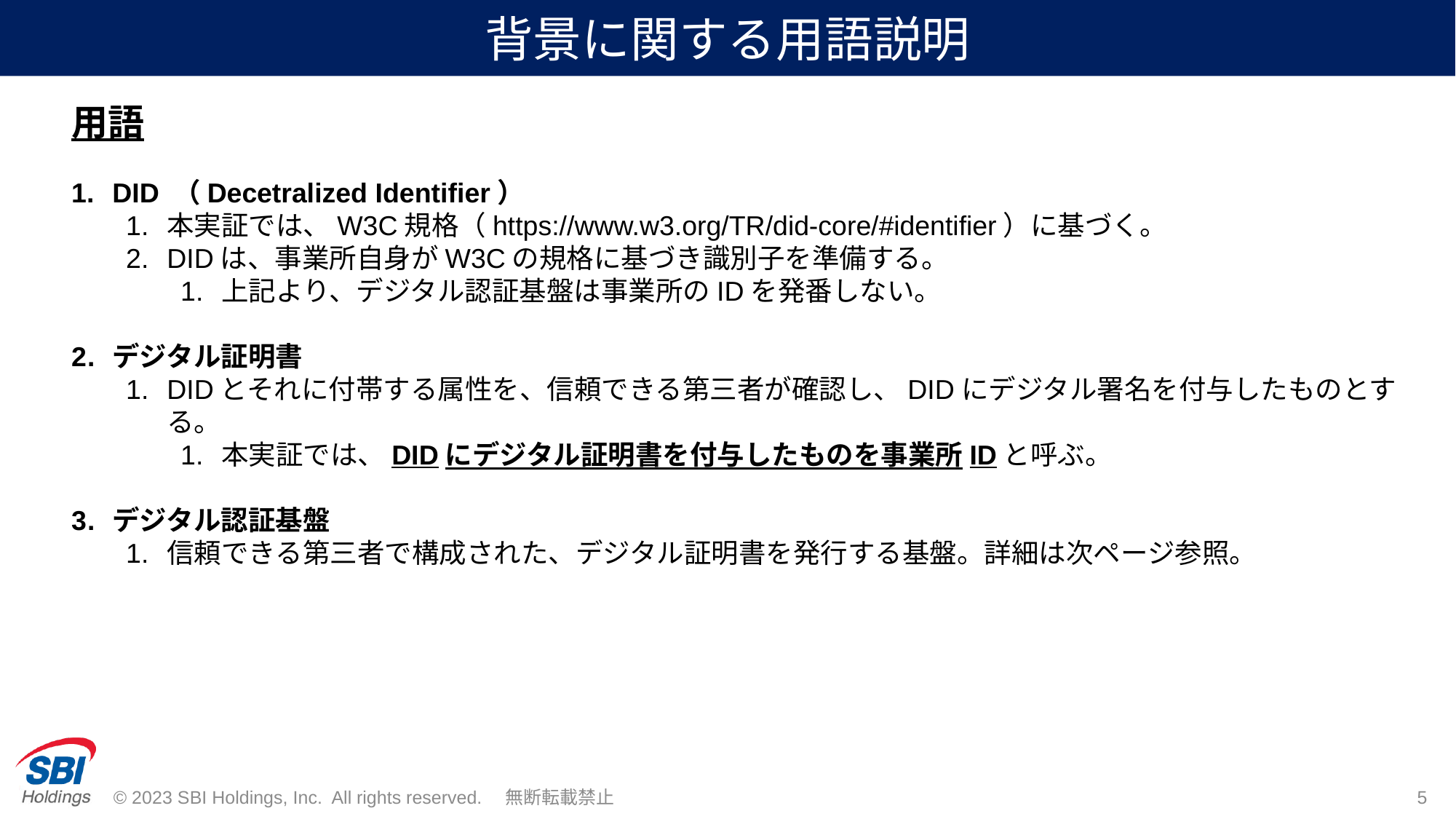

# 背景に関する用語説明
用語

DID （Decetralized Identifier）
本実証では、W3C規格（https://www.w3.org/TR/did-core/#identifier）に基づく。
DIDは、事業所自身がW3Cの規格に基づき識別子を準備する。
上記より、デジタル認証基盤は事業所のIDを発番しない。

デジタル証明書
DIDとそれに付帯する属性を、信頼できる第三者が確認し、DIDにデジタル署名を付与したものとする。
本実証では、DIDにデジタル証明書を付与したものを事業所IDと呼ぶ。

デジタル認証基盤
信頼できる第三者で構成された、デジタル証明書を発行する基盤。詳細は次ページ参照。
© 2023 SBI Holdings, Inc.  All rights reserved.　無断転載禁止
5